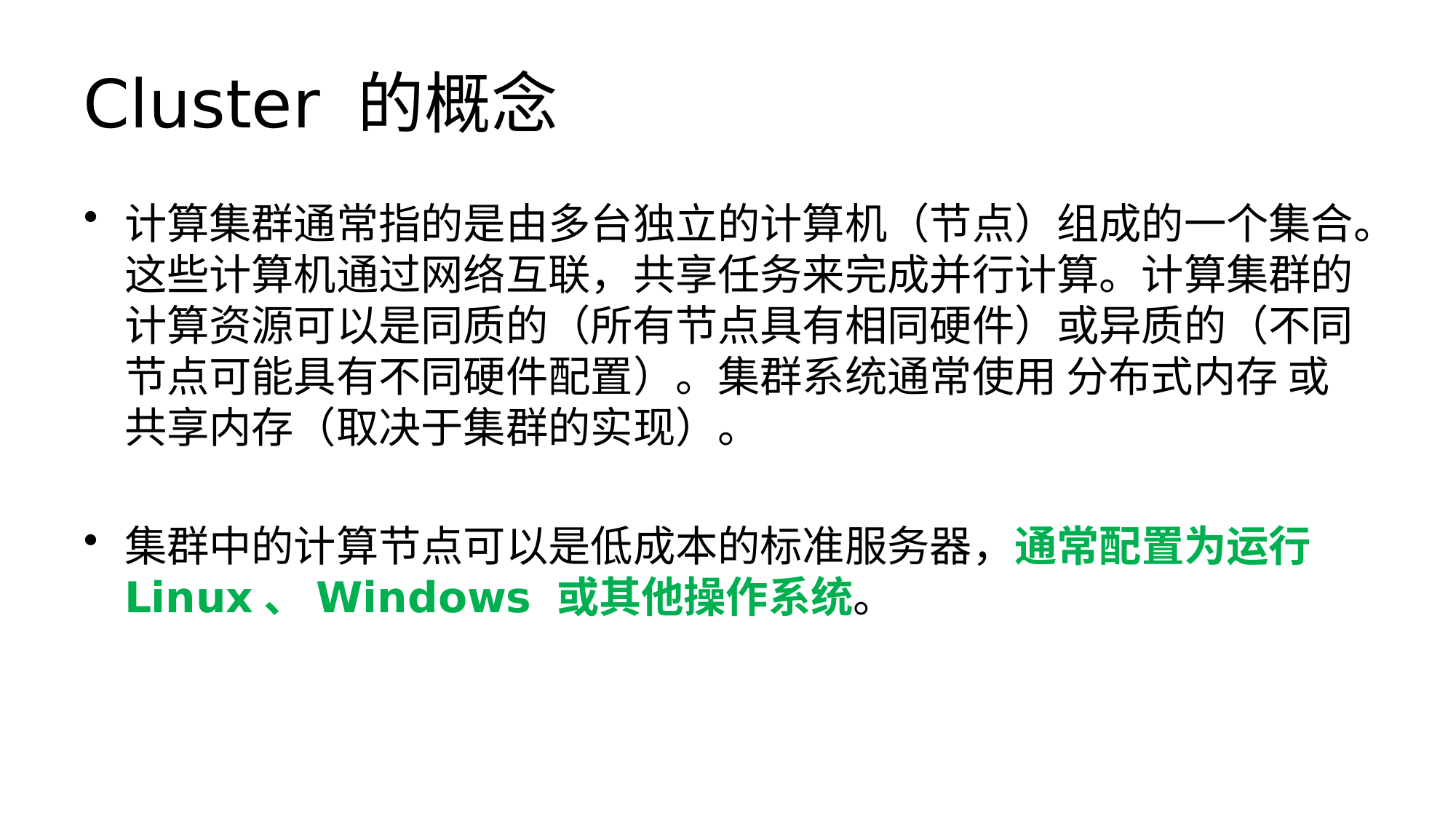

# Cluster 的概念
计算集群通常指的是由多台独⽴的计算机（节点）组成的⼀个集合。这些计算机通过⽹络互联，共享任务来完成并⾏计算。计算集群的计算资源可以是同质的（所有节点具有相同硬件）或异质的（不同节点可能具有不同硬件配置）。集群系统通常使⽤ 分布式内存 或 共享内存（取决于集群的实现）。

集群中的计算节点可以是低成本的标准服务器，通常配置为运⾏ Linux、Windows 或其他操作系统。
50